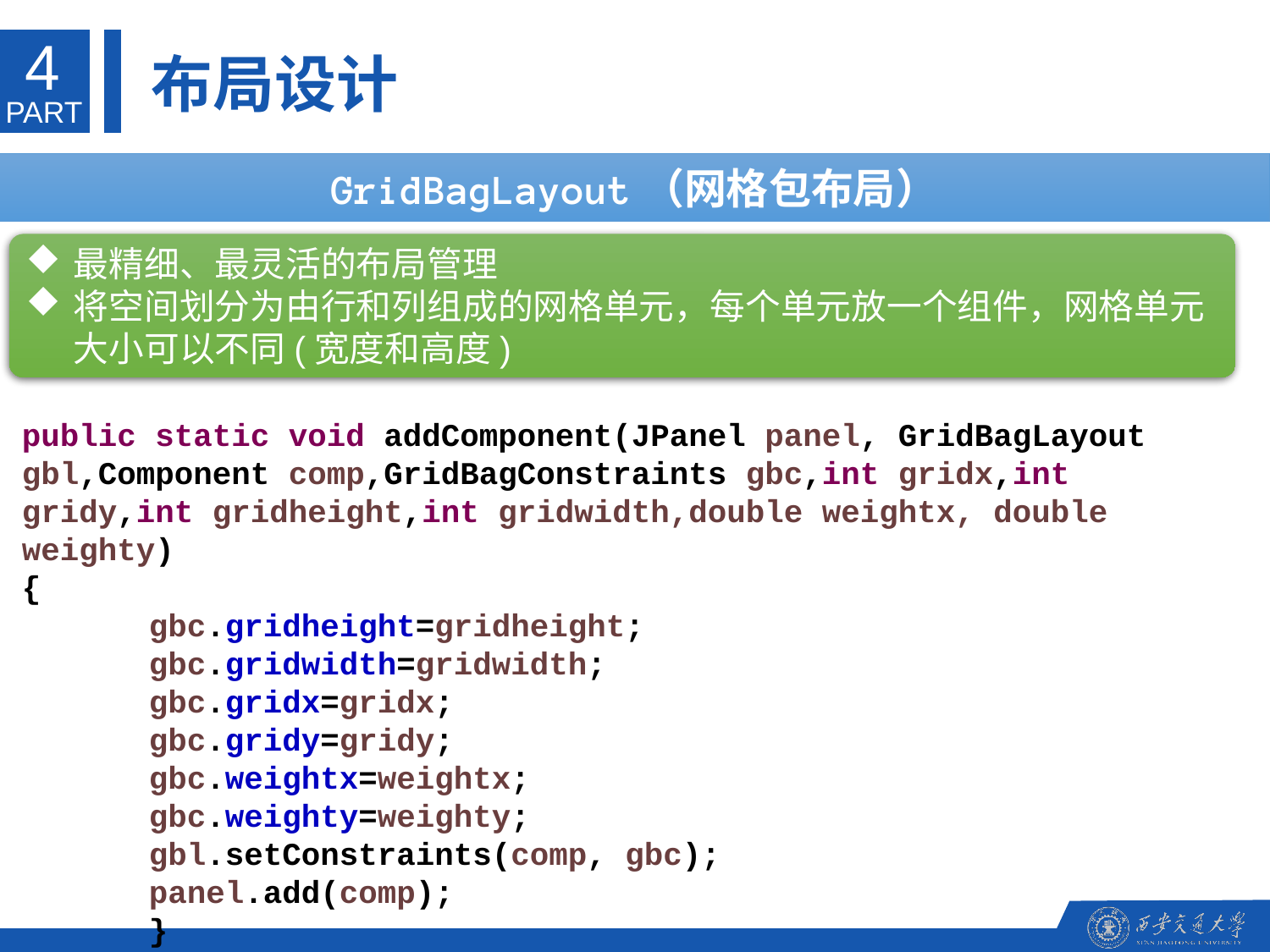

4
布局设计
PART
GridBagLayout（网格包布局）
最精细、最灵活的布局管理
将空间划分为由行和列组成的网格单元，每个单元放一个组件，网格单元大小可以不同(宽度和高度)
public static void addComponent(JPanel panel, GridBagLayout gbl,Component comp,GridBagConstraints gbc,int gridx,int gridy,int gridheight,int gridwidth,double weightx, double weighty)
{
gbc.gridheight=gridheight;
gbc.gridwidth=gridwidth;
gbc.gridx=gridx;
gbc.gridy=gridy;
gbc.weightx=weightx;
gbc.weighty=weighty;
gbl.setConstraints(comp, gbc);
panel.add(comp);
}